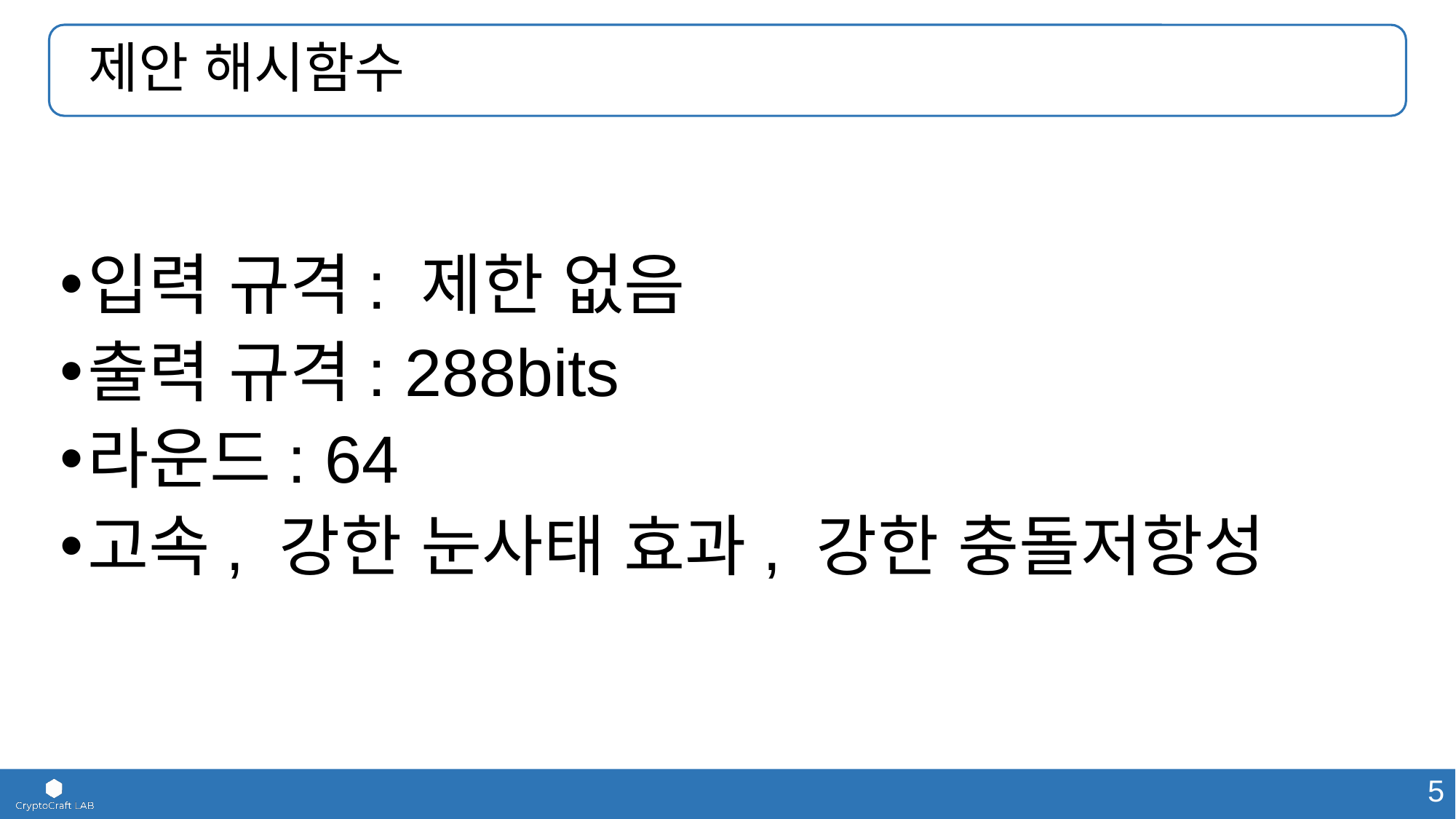

# 제안 해시함수
입력 규격: 제한 없음
출력 규격: 288bits
라운드: 64
고속, 강한 눈사태 효과, 강한 충돌저항성